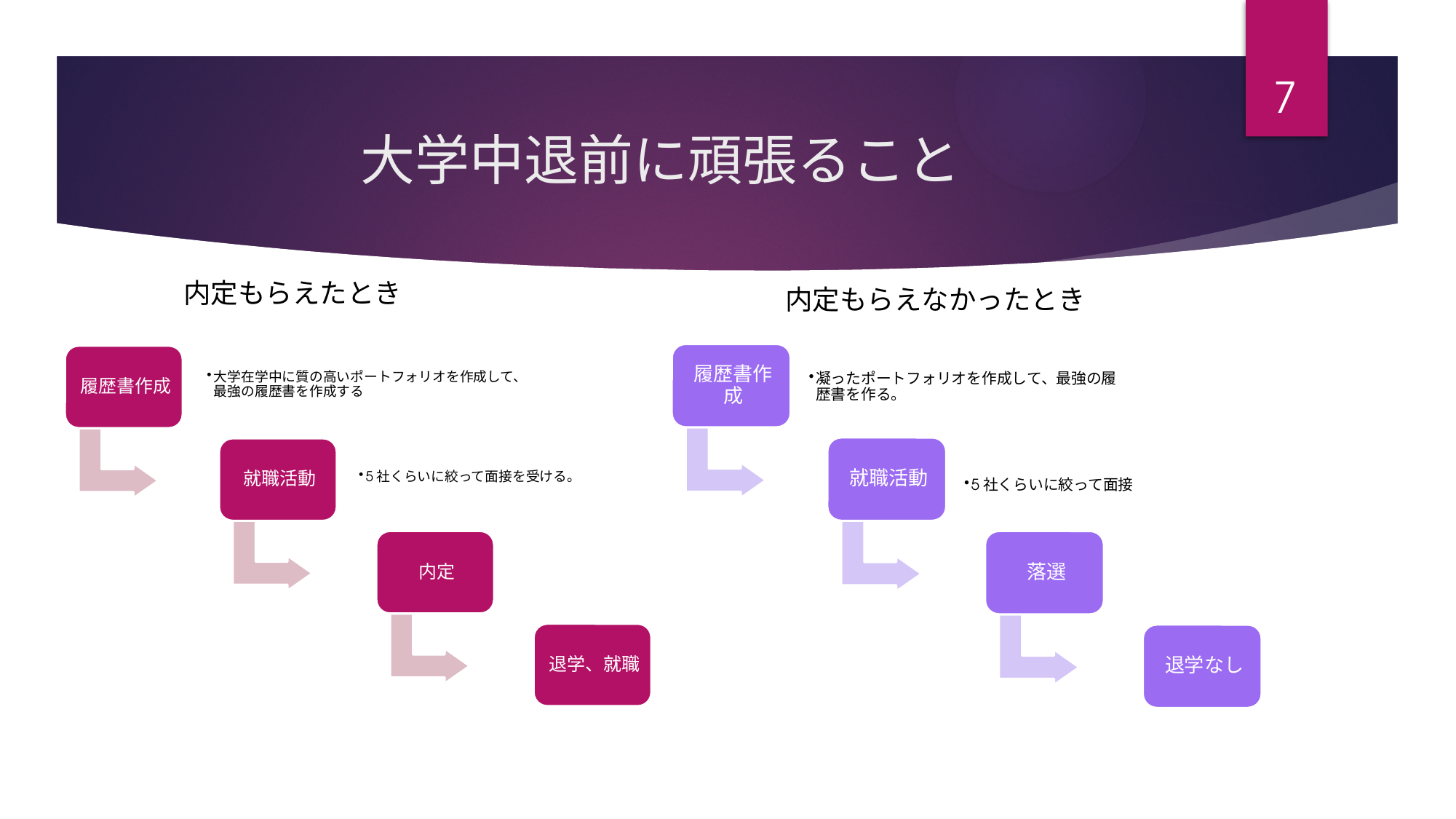

7
# 大学中退前に頑張ること
内定もらえたとき
内定もらえなかったとき
履歴書作成
凝ったポートフォリオを作成して、最強の履歴書を作る。
就職活動
5社くらいに絞って面接
落選
退学なし
履歴書作成
大学在学中に質の高いポートフォリオを作成して、最強の履歴書を作成する
就職活動
5社くらいに絞って面接を受ける。
内定
退学、就職